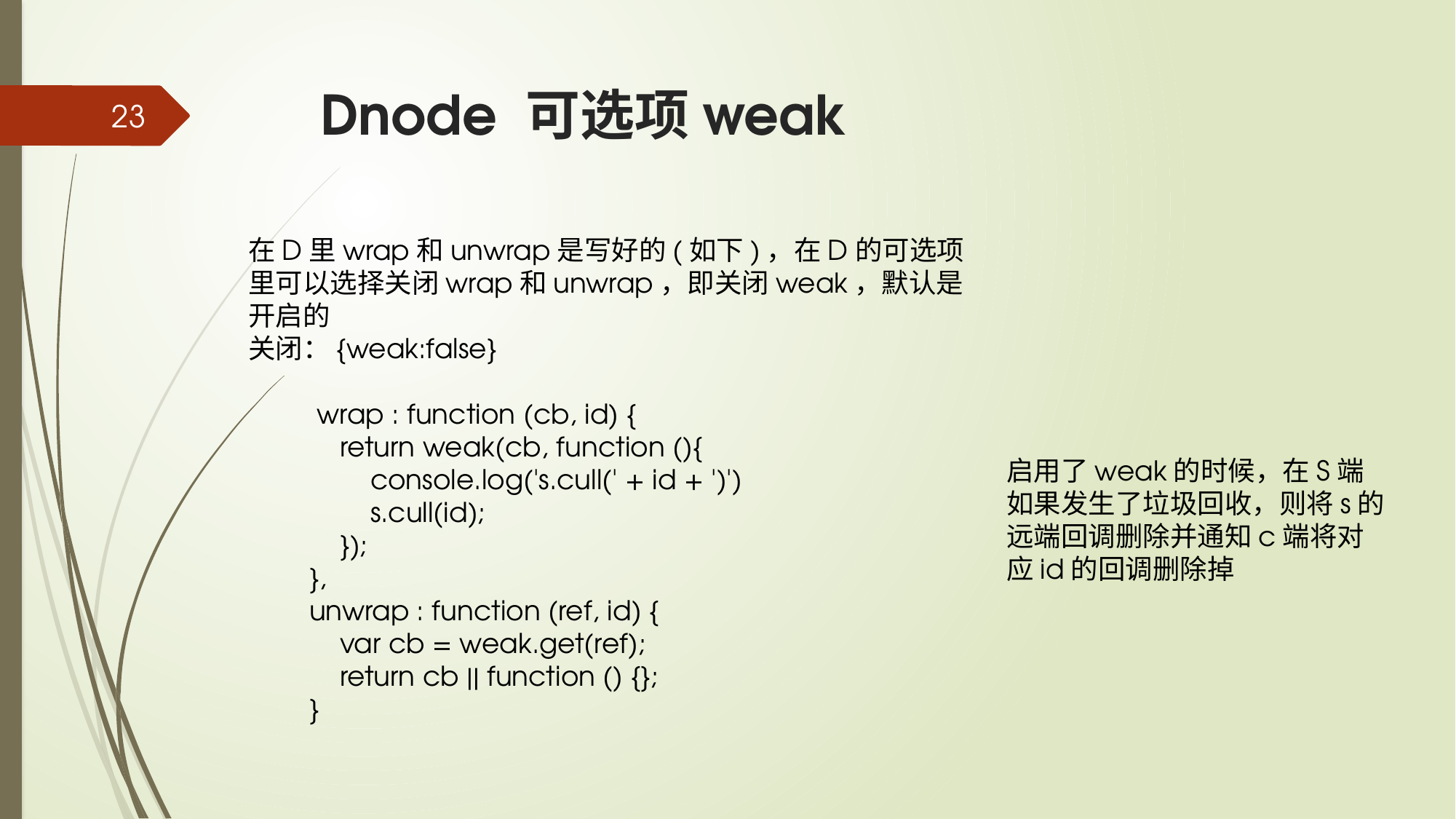

# Dnode 可选项weak
23
在D里wrap和unwrap是写好的(如下)，在D的可选项里可以选择关闭wrap和unwrap，即关闭weak，默认是开启的
关闭：{weak:false}

         wrap : function (cb, id) {
            return weak(cb, function (){
                console.log('s.cull(' + id + ')')
                s.cull(id);
            });
        },
        unwrap : function (ref, id) {
            var cb = weak.get(ref);
            return cb || function () {};
        }
启用了weak的时候，在S端如果发生了垃圾回收，则将s的远端回调删除并通知c端将对应id的回调删除掉